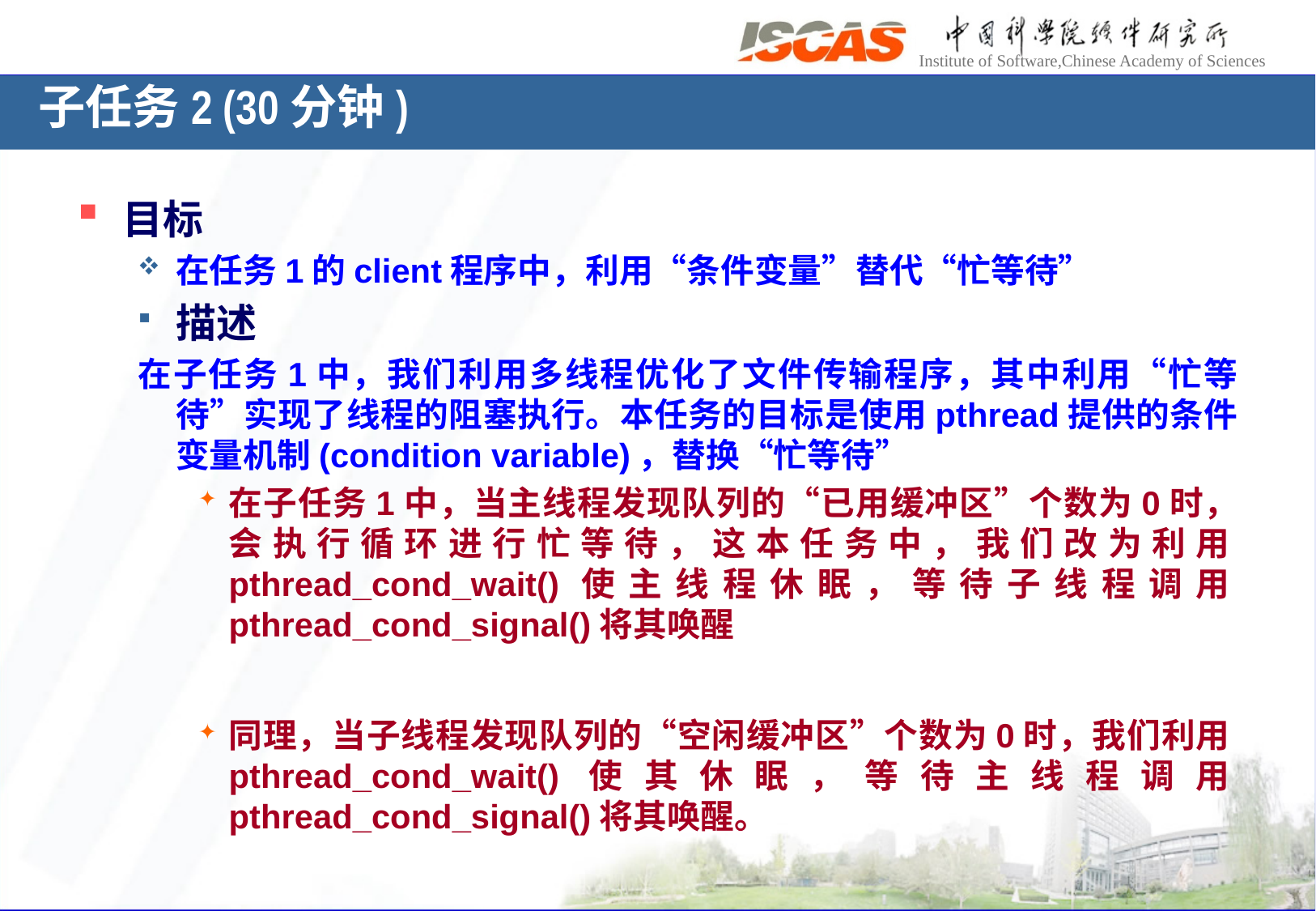

子任务2 (30分钟)
目标
在任务1的client程序中，利用“条件变量”替代“忙等待”
描述
在子任务1中，我们利用多线程优化了文件传输程序，其中利用“忙等待”实现了线程的阻塞执行。本任务的目标是使用pthread提供的条件变量机制(condition variable)，替换“忙等待”
在子任务1中，当主线程发现队列的“已用缓冲区”个数为0时，会执行循环进行忙等待，这本任务中，我们改为利用pthread_cond_wait()使主线程休眠，等待子线程调用pthread_cond_signal()将其唤醒

同理，当子线程发现队列的“空闲缓冲区”个数为0时，我们利用pthread_cond_wait()使其休眠，等待主线程调用pthread_cond_signal()将其唤醒。